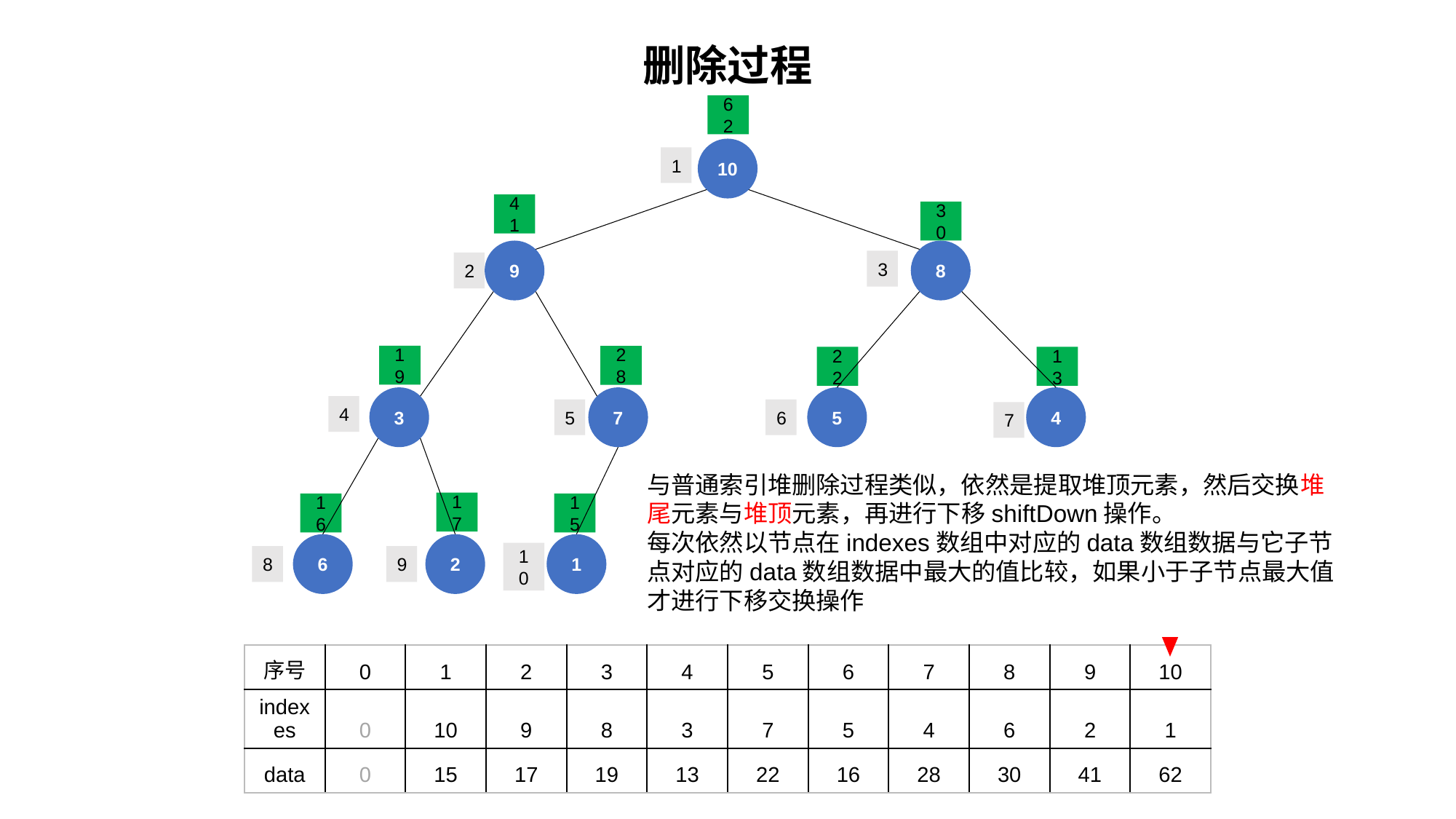

# 删除过程
62
10
1
41
30
9
8
3
2
19
28
22
13
3
7
5
4
4
5
6
7
与普通索引堆删除过程类似，依然是提取堆顶元素，然后交换堆尾元素与堆顶元素，再进行下移shiftDown操作。
每次依然以节点在indexes数组中对应的data数组数据与它子节点对应的data数组数据中最大的值比较，如果小于子节点最大值才进行下移交换操作
17
16
15
6
2
1
10
8
9

| 序号 | 0 | 1 | 2 | 3 | 4 | 5 | 6 | 7 | 8 | 9 | 10 |
| --- | --- | --- | --- | --- | --- | --- | --- | --- | --- | --- | --- |
| indexes | 0 | 10 | 9 | 8 | 3 | 7 | 5 | 4 | 6 | 2 | 1 |
| data | 0 | 15 | 17 | 19 | 13 | 22 | 16 | 28 | 30 | 41 | 62 |